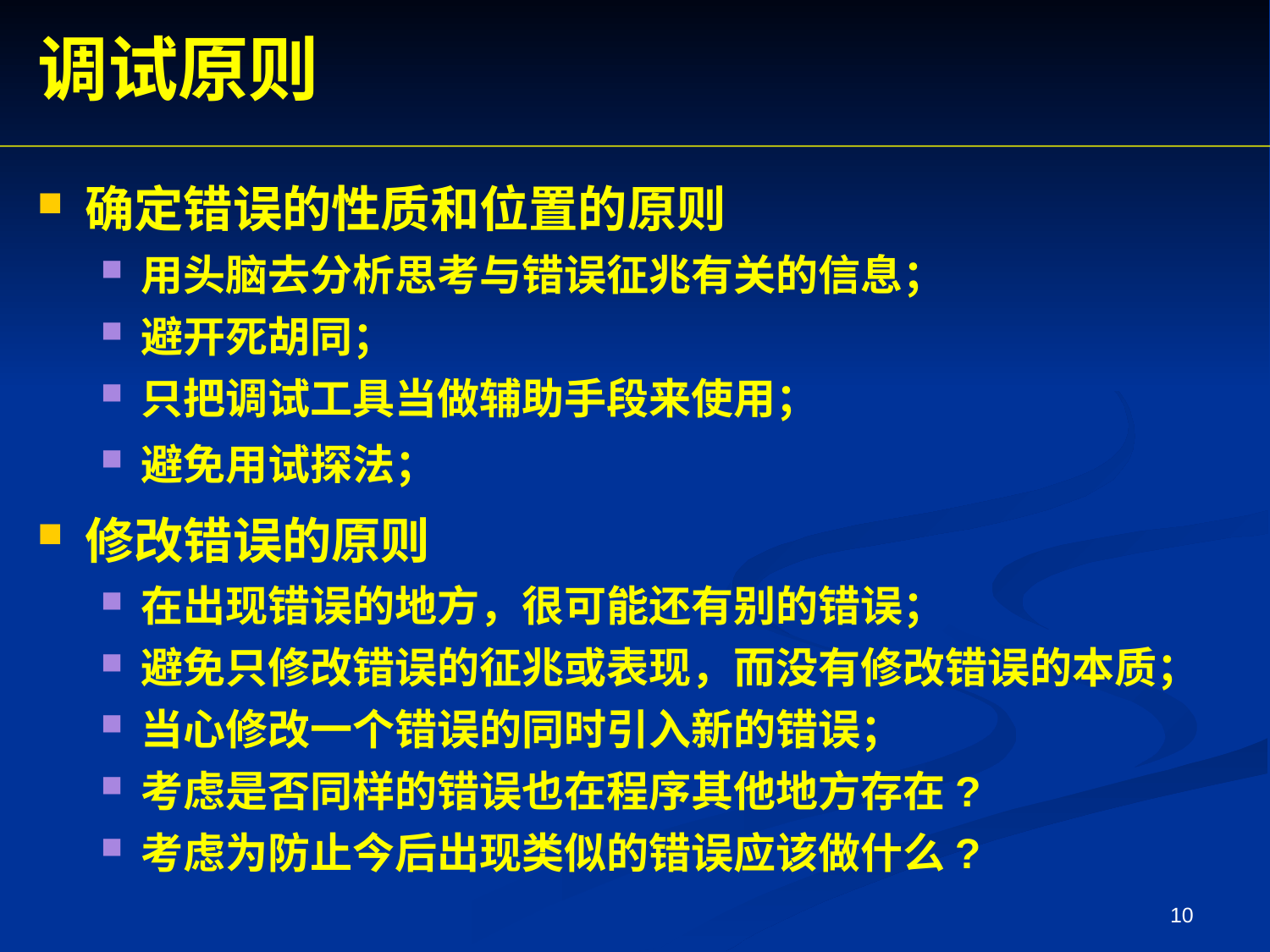

调试原则

确定错误的性质和位置的原则
用头脑去分析思考与错误征兆有关的信息；
避开死胡同；
只把调试工具当做辅助手段来使用；
避免用试探法；
修改错误的原则
在出现错误的地方，很可能还有别的错误；
避免只修改错误的征兆或表现，而没有修改错误的本质；
当心修改一个错误的同时引入新的错误；
考虑是否同样的错误也在程序其他地方存在?
考虑为防止今后出现类似的错误应该做什么?
10